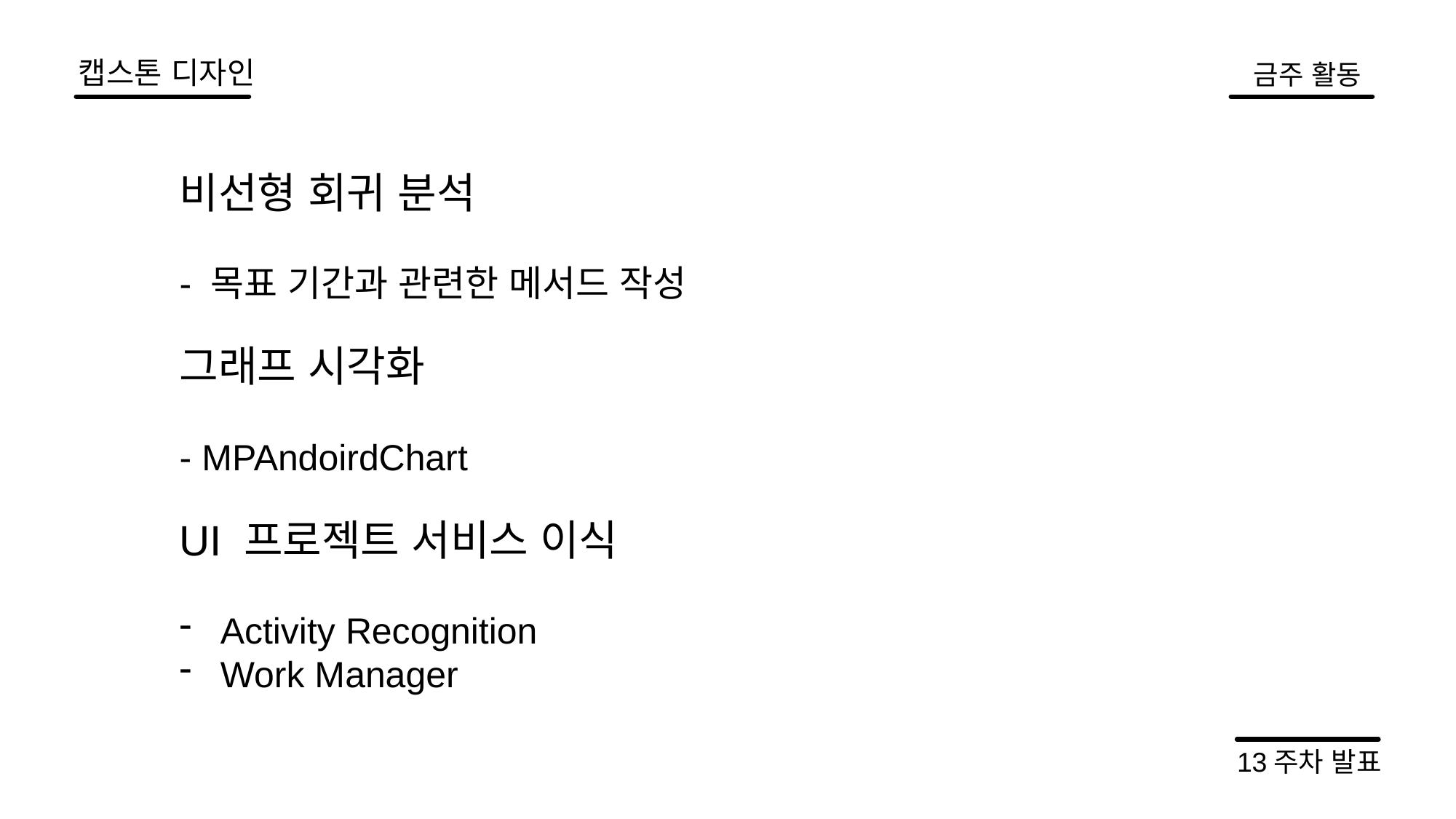

캡스톤 디자인
금주 활동
비선형 회귀 분석

- 목표 기간과 관련한 메서드 작성
그래프 시각화

- MPAndoirdChart
UI 프로젝트 서비스 이식

Activity Recognition
Work Manager
13주차 발표